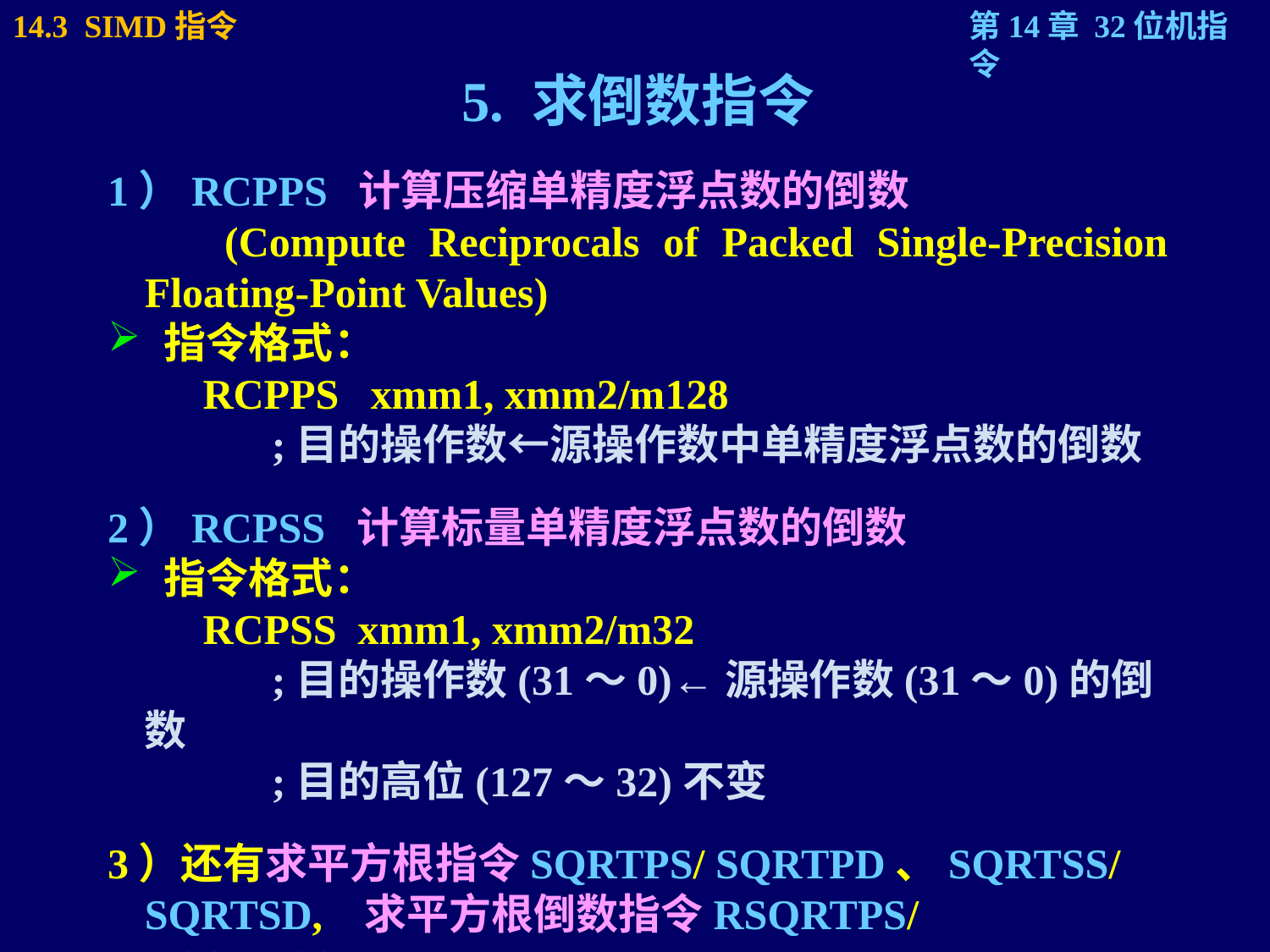

5. 求倒数指令
1）RCPPS  计算压缩单精度浮点数的倒数
     (Compute Reciprocals of Packed Single-Precision Floating-Point Values)
 指令格式：
         RCPPS   xmm1, xmm2/m128
		;目的操作数←源操作数中单精度浮点数的倒数
2）RCPSS  计算标量单精度浮点数的倒数
 指令格式：
         RCPSS  xmm1, xmm2/m32
		;目的操作数(31～0)←源操作数(31～0)的倒数
		;目的高位(127～32)不变
3）还有求平方根指令SQRTPS/ SQRTPD、SQRTSS/ SQRTSD,   求平方根倒数指令RSQRTPS/ RSQRTSS。